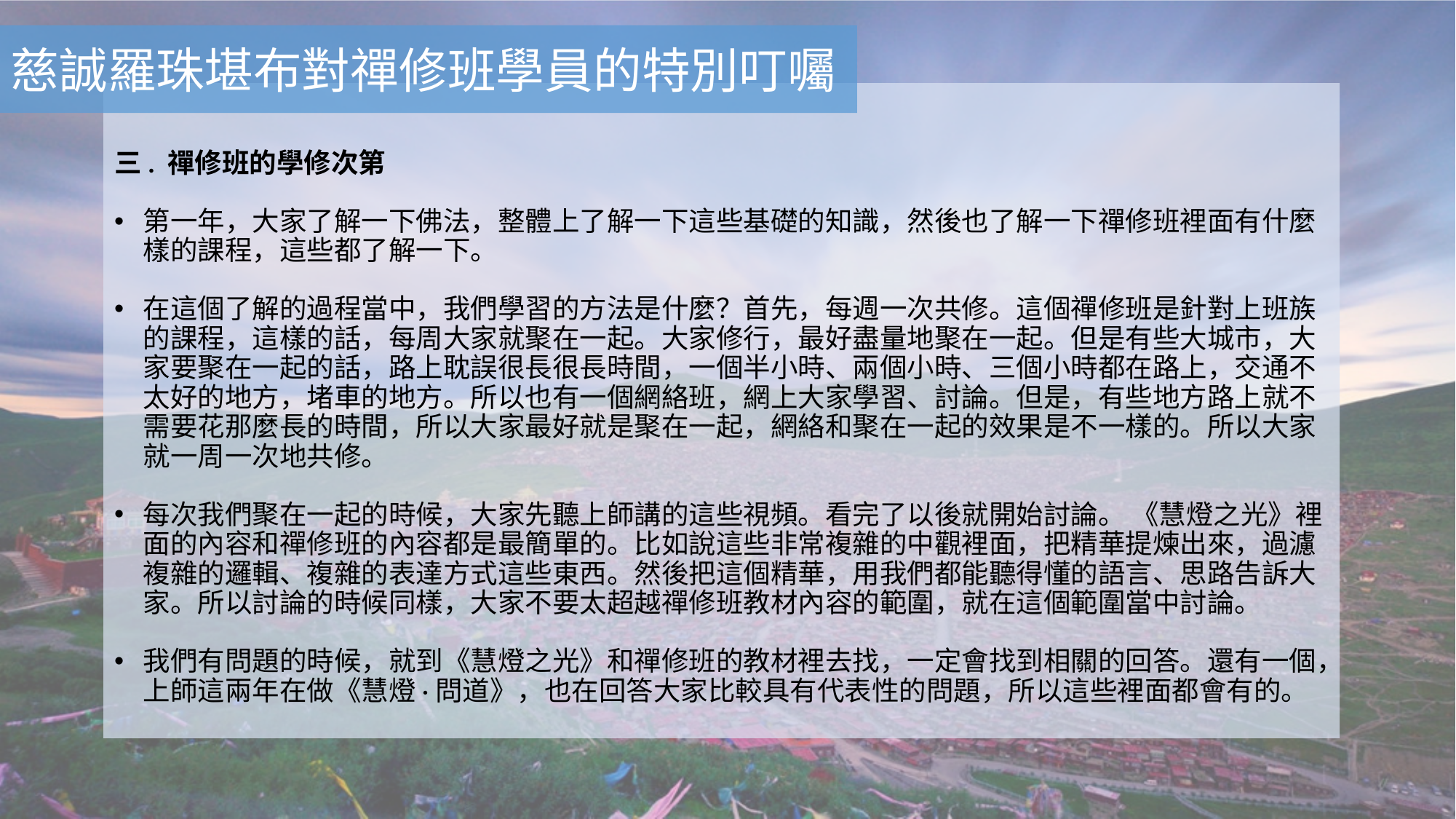

慈誠羅珠堪布對禪修班學員的特別叮囑

三. 禪修班的學修次第
第一年，大家了解一下佛法，整體上了解一下這些基礎的知識，然後也了解一下禪修班裡面有什麼樣的課程，這些都了解一下。
在這個了解的過程當中，我們學習的方法是什麼？首先，每週一次共修。這個禪修班是針對上班族的課程，這樣的話，每周大家就聚在一起。大家修行，最好盡量地聚在一起。但是有些大城市，大家要聚在一起的話，路上耽誤很長很長時間，一個半小時​​、兩個小時、三個小時都在路上，交通不太好的地方，堵車的地方。所以也有一個網絡班，網上大家學習、討論。但是，有些地方路上就不需要花那麼長的時間，所以大家最好就是聚在一起，網絡和聚在一起的效果是不一樣的。所以大家就一周一次地共修。
每次我們聚在一起的時候，大家先聽上師講的這些視頻。看完了以後就開始討論。 《慧燈之光》裡面的內容和禪修班的內容都是最簡單的。比如說這些非常複雜的中觀裡面，把精華提煉出來，過濾複雜的邏輯、複雜的表達方式這些東西。然後把這個精華，用我們都能聽得懂的語言、思路告訴大家。所以討論的時候同樣，大家不要太超越禪修班教材內容的範圍，就在這個範圍當中討論。
我們有問題的時候，就到《慧燈之光》和禪修班的教材裡去找，一定會找到相關的回答。還有一個，上師這兩年在做《慧燈·問道》，也在回答大家比較具有代表性的問題，所以這些裡面都會有的。